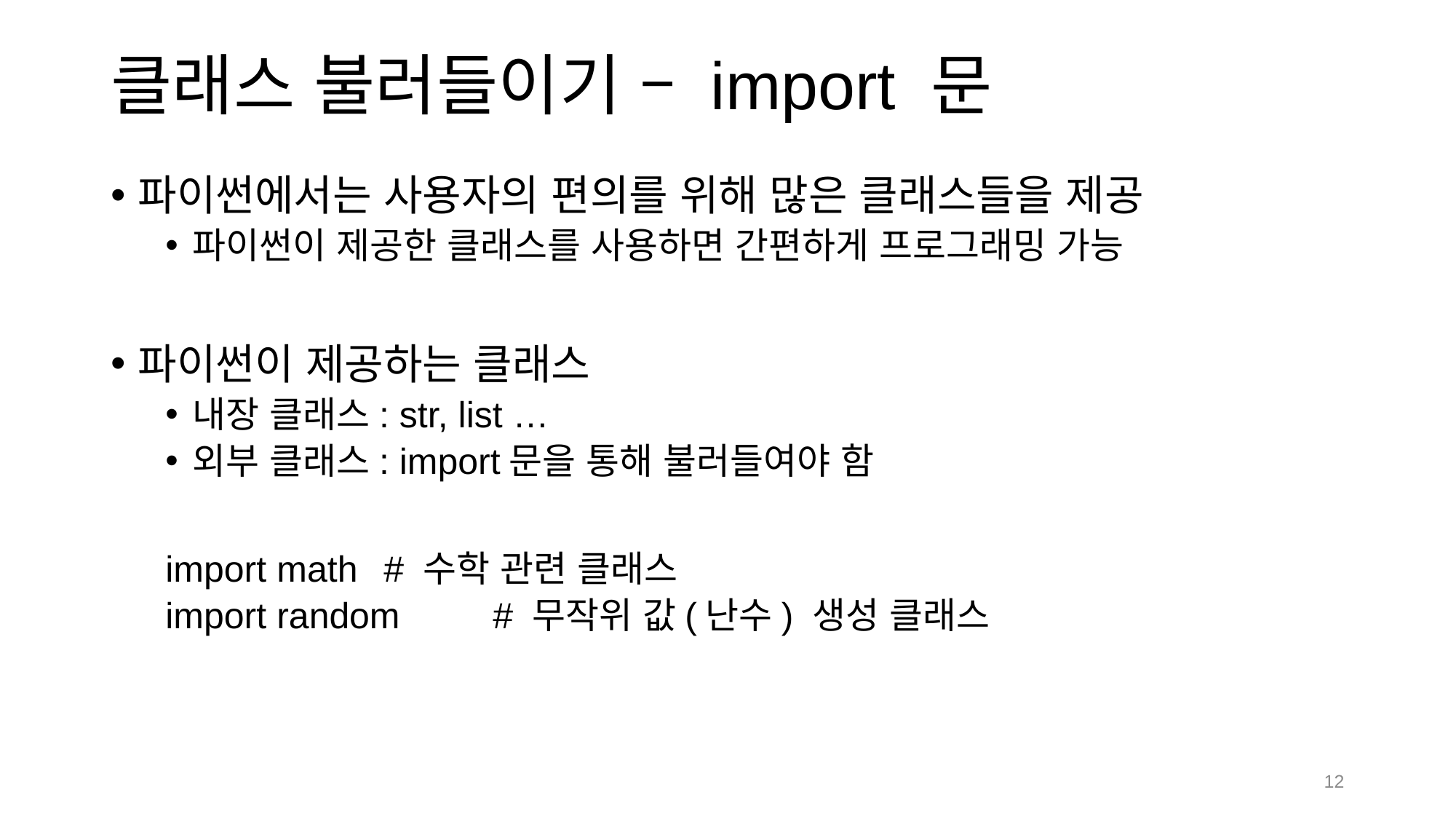

# 클래스 불러들이기 – import 문
파이썬에서는 사용자의 편의를 위해 많은 클래스들을 제공
파이썬이 제공한 클래스를 사용하면 간편하게 프로그래밍 가능

파이썬이 제공하는 클래스
내장 클래스: str, list …
외부 클래스: import문을 통해 불러들여야 함

import math	# 수학 관련 클래스
import random	# 무작위 값(난수) 생성 클래스
12